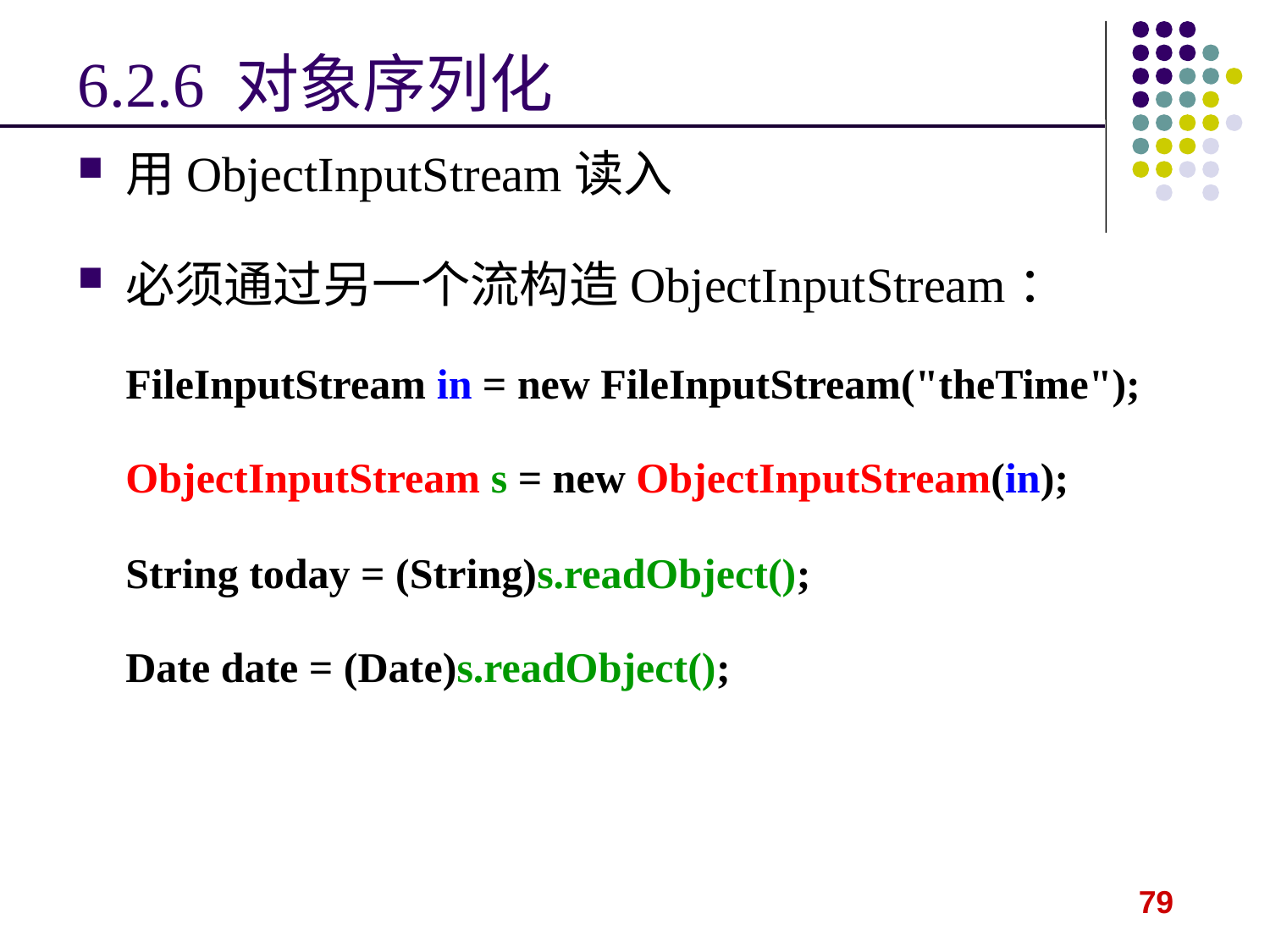

# 6.2.6 对象序列化
用ObjectInputStream读入
必须通过另一个流构造ObjectInputStream：
FileInputStream in = new FileInputStream("theTime");
ObjectInputStream s = new ObjectInputStream(in);
String today = (String)s.readObject();
Date date = (Date)s.readObject();